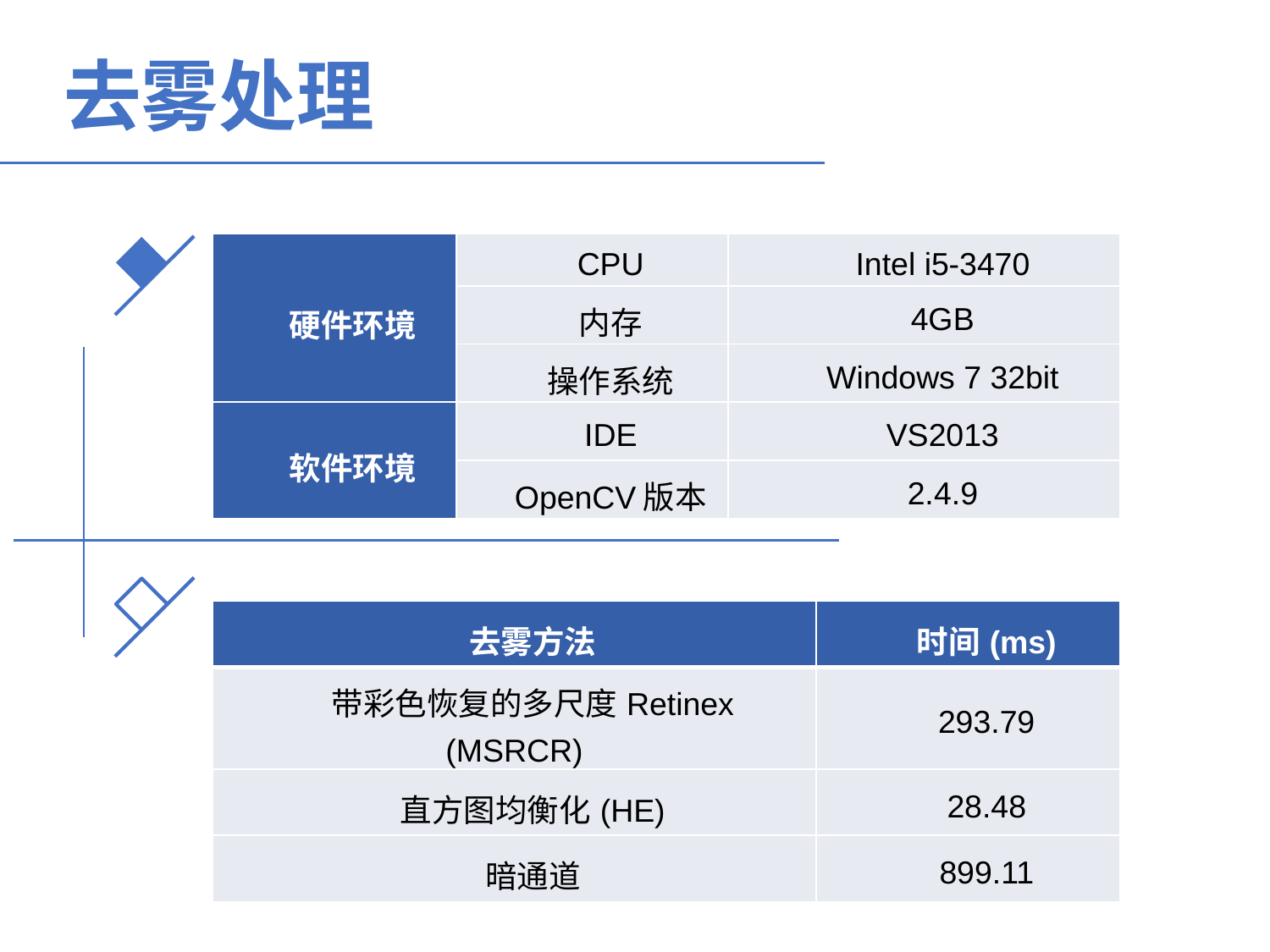

去雾处理
| 硬件环境 | CPU | Intel i5-3470 |
| --- | --- | --- |
|  | 内存 | 4GB |
|  | 操作系统 | Windows 7 32bit |
| 软件环境 | IDE | VS2013 |
|  | OpenCV版本 | 2.4.9 |

| 去雾方法 | 时间(ms) |
| --- | --- |
| 带彩色恢复的多尺度Retinex (MSRCR) | 293.79 |
| 直方图均衡化(HE) | 28.48 |
| 暗通道 | 899.11 |